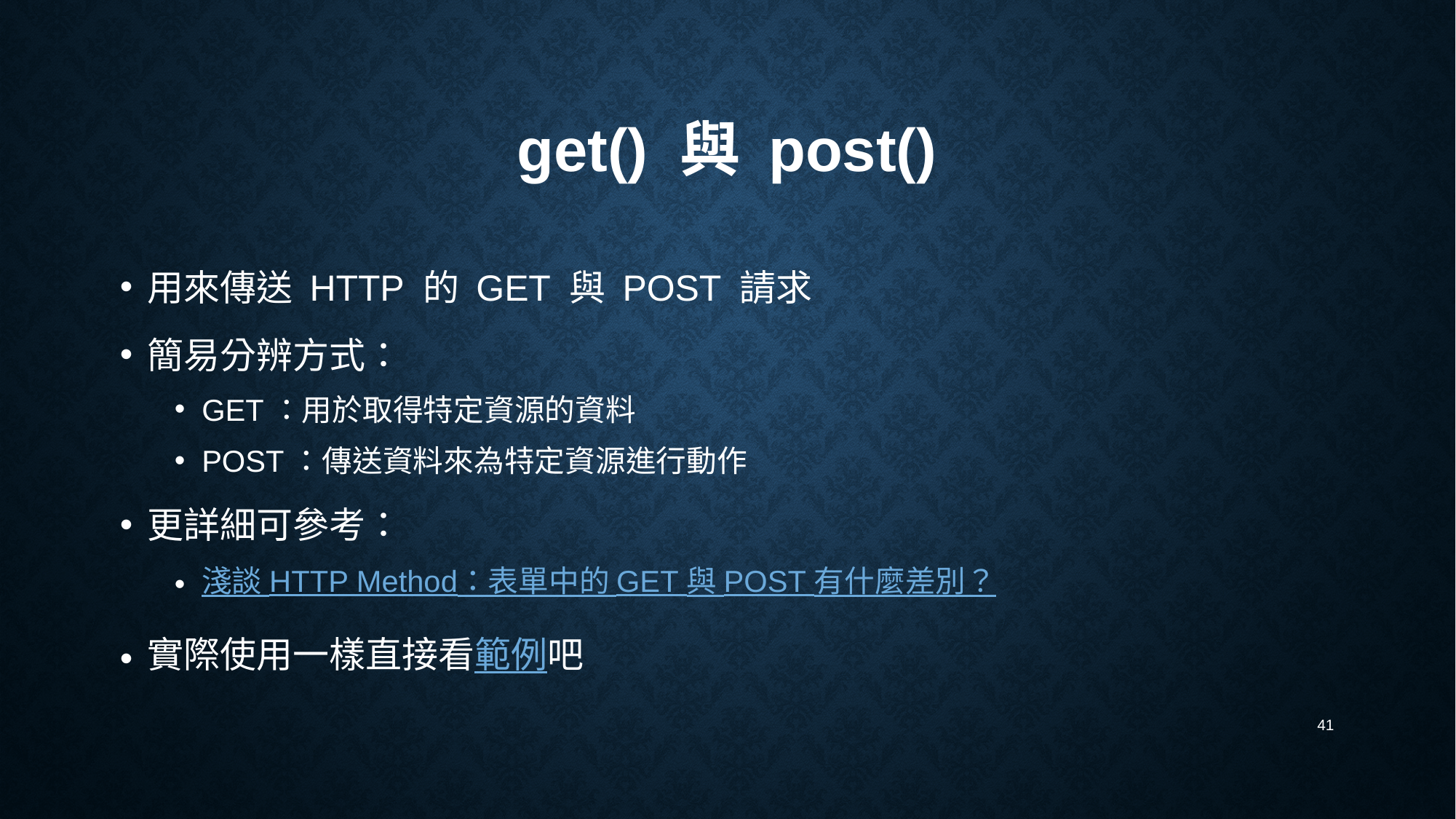

# get() 與 post()
用來傳送 HTTP 的 GET 與 POST 請求
簡易分辨方式：
GET：用於取得特定資源的資料
POST：傳送資料來為特定資源進行動作
更詳細可參考：
淺談 HTTP Method：表單中的 GET 與 POST 有什麼差別？
實際使用一樣直接看範例吧
41